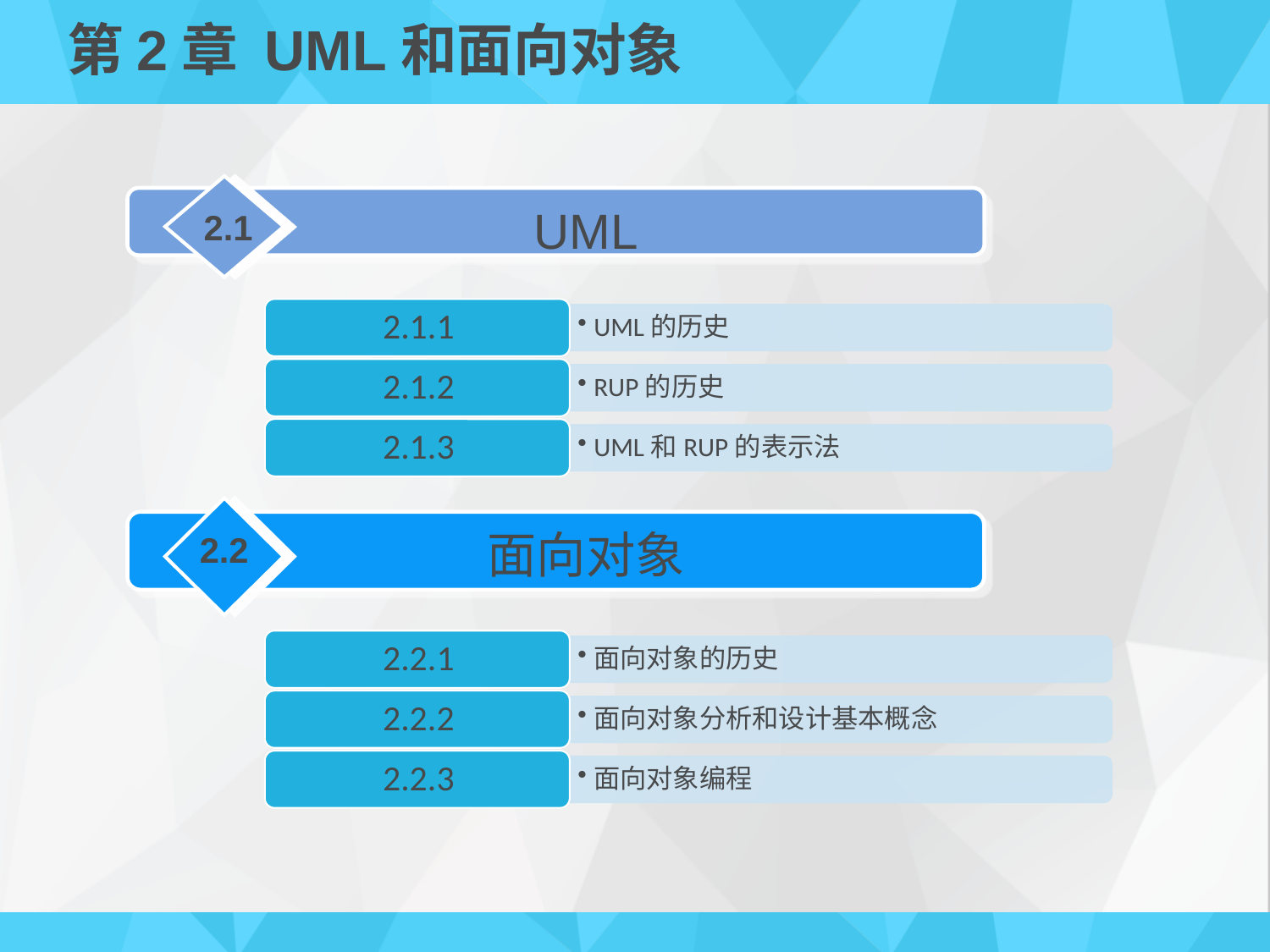

# 第2章 UML和面向对象

UML
2.1
UML的历史
2.1.1
RUP的历史
2.1.2
UML和RUP的表示法
2.1.3

面向对象
2.2
面向对象的历史
2.2.1
面向对象分析和设计基本概念
2.2.2
面向对象编程
2.2.3